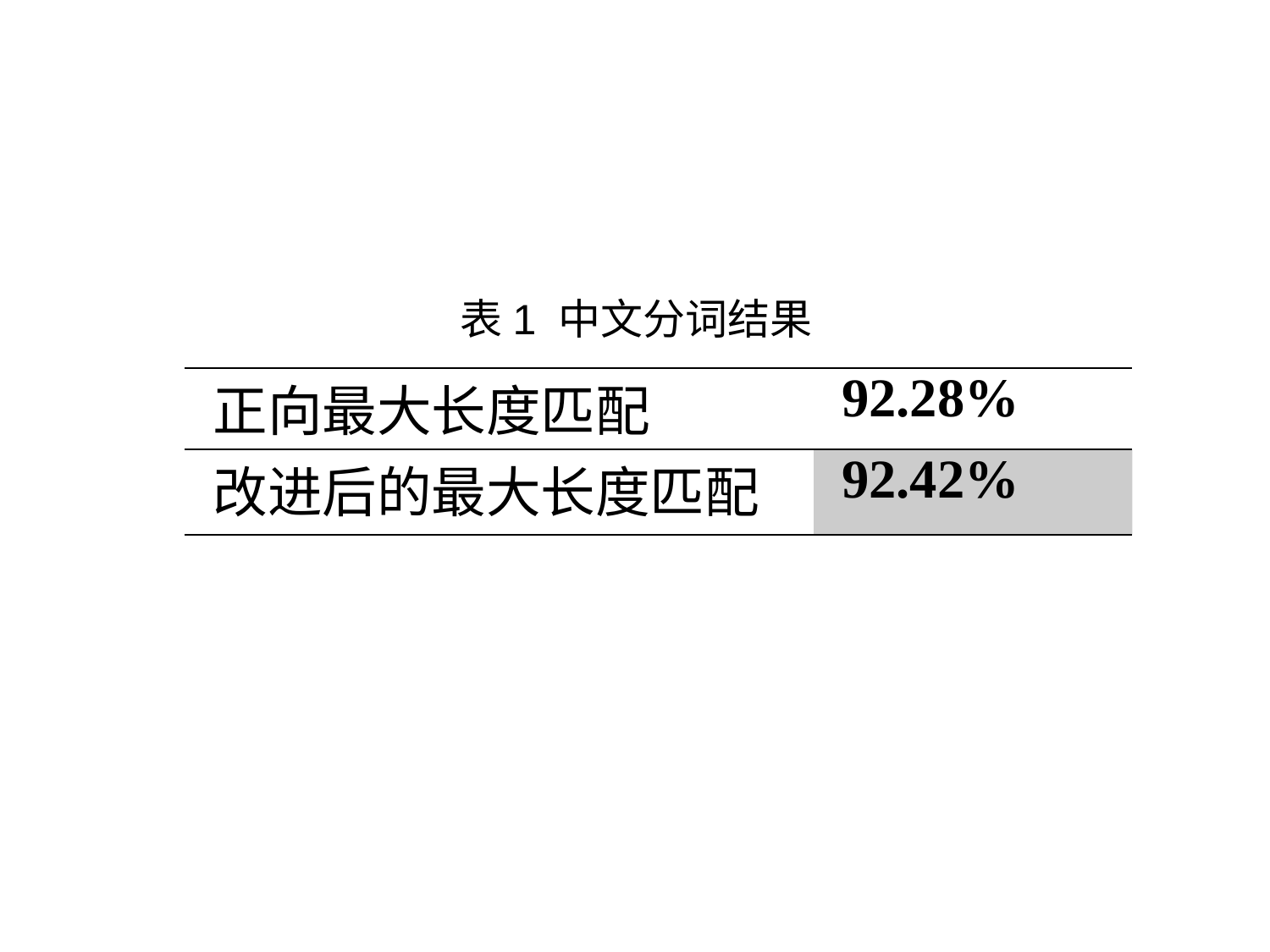

表1 中文分词结果
| 正向最大长度匹配 | 92.28% |
| --- | --- |
| 改进后的最大长度匹配 | 92.42% |